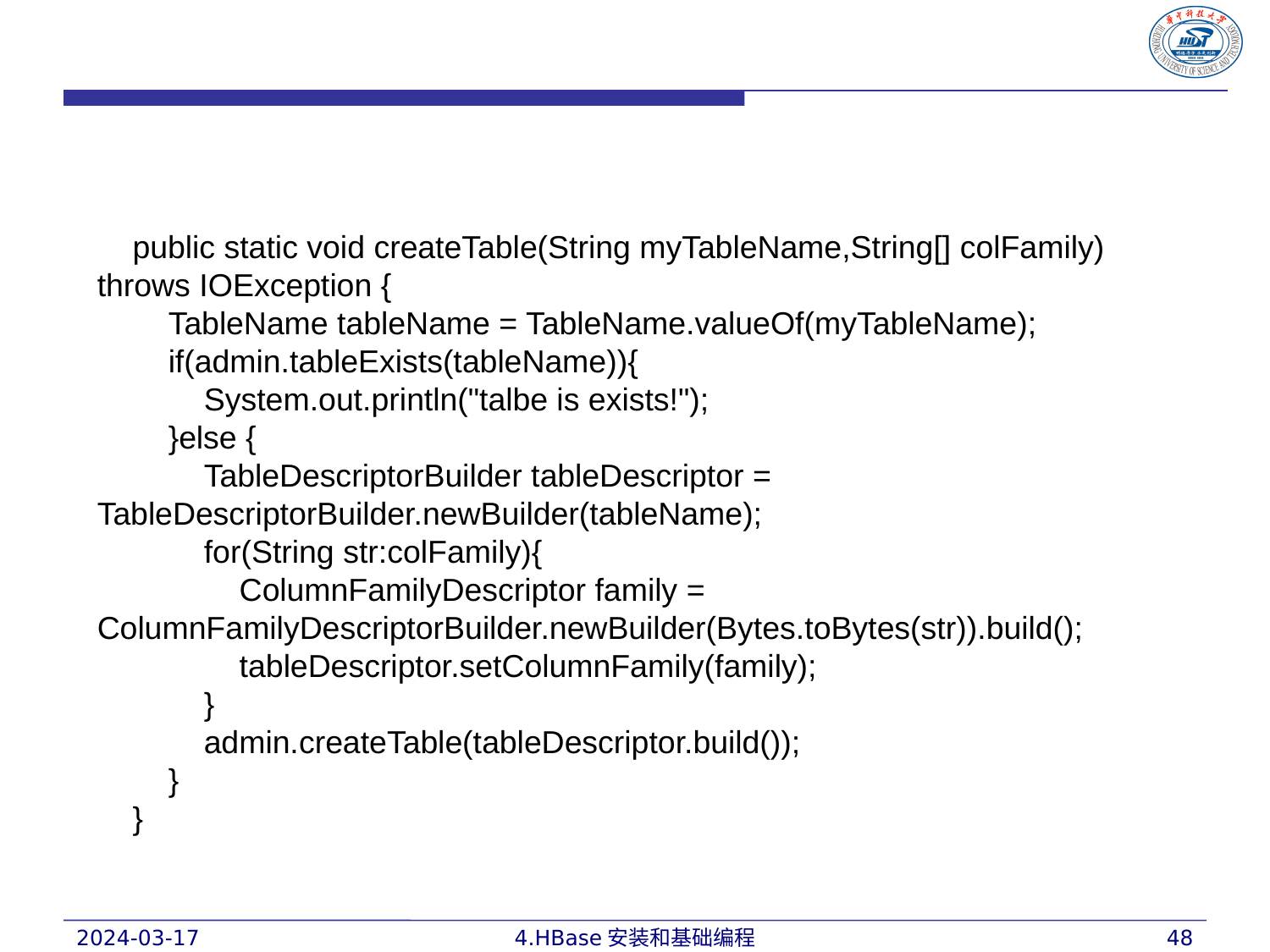

public static void createTable(String myTableName,String[] colFamily) throws IOException {
        TableName tableName = TableName.valueOf(myTableName);
        if(admin.tableExists(tableName)){
            System.out.println("talbe is exists!");
        }else {
            TableDescriptorBuilder tableDescriptor = TableDescriptorBuilder.newBuilder(tableName);
            for(String str:colFamily){
                ColumnFamilyDescriptor family =
ColumnFamilyDescriptorBuilder.newBuilder(Bytes.toBytes(str)).build();
                tableDescriptor.setColumnFamily(family);
            }
            admin.createTable(tableDescriptor.build());
        }
    }
2024-03-17
4.HBase安装和基础编程
48